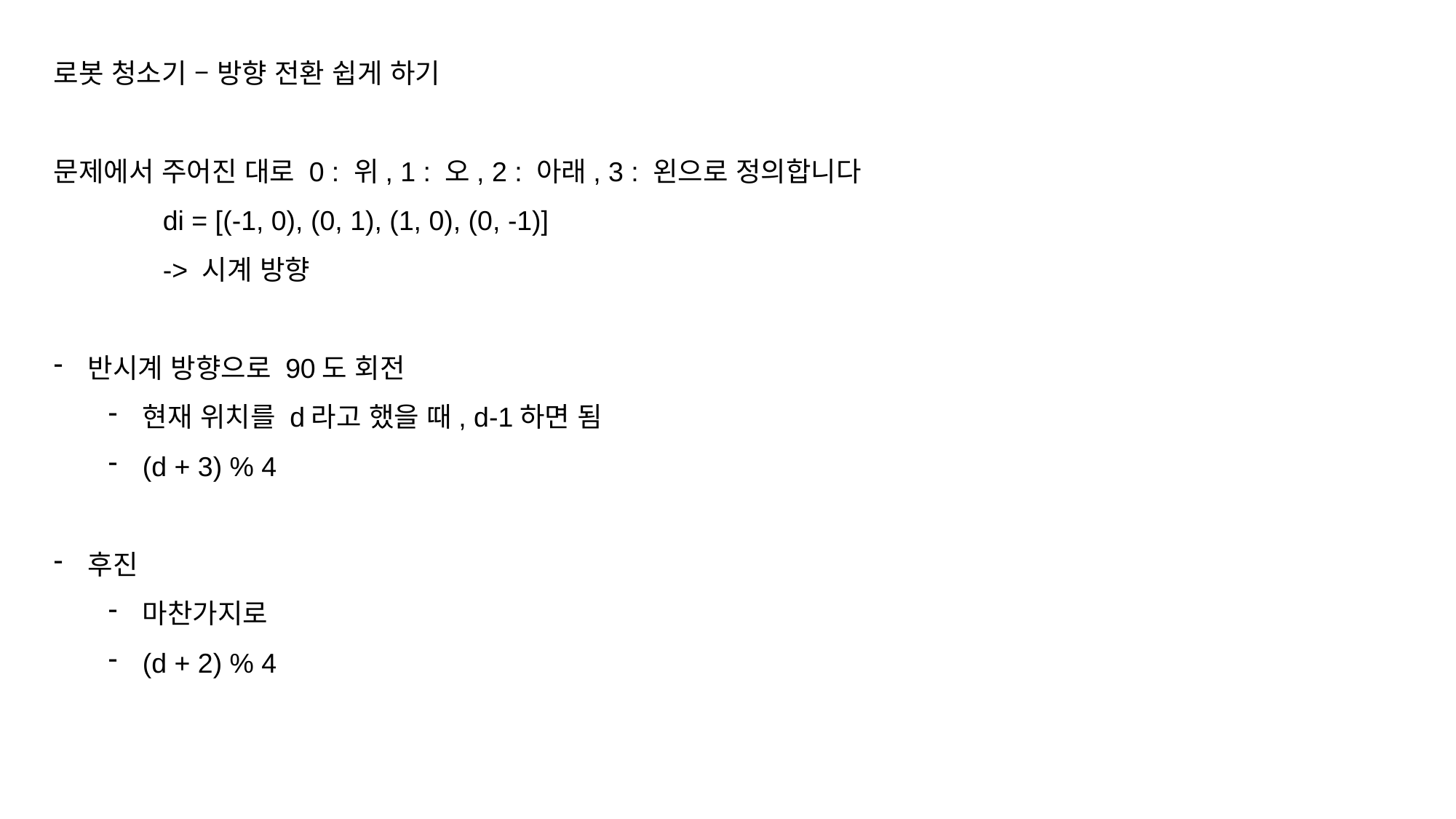

로봇 청소기 – 방향 전환 쉽게 하기

문제에서 주어진 대로 0 : 위, 1 : 오, 2 : 아래, 3 : 왼으로 정의합니다
	di = [(-1, 0), (0, 1), (1, 0), (0, -1)]
	-> 시계 방향

반시계 방향으로 90도 회전
현재 위치를 d라고 했을 때, d-1하면 됨
(d + 3) % 4

후진
마찬가지로
(d + 2) % 4